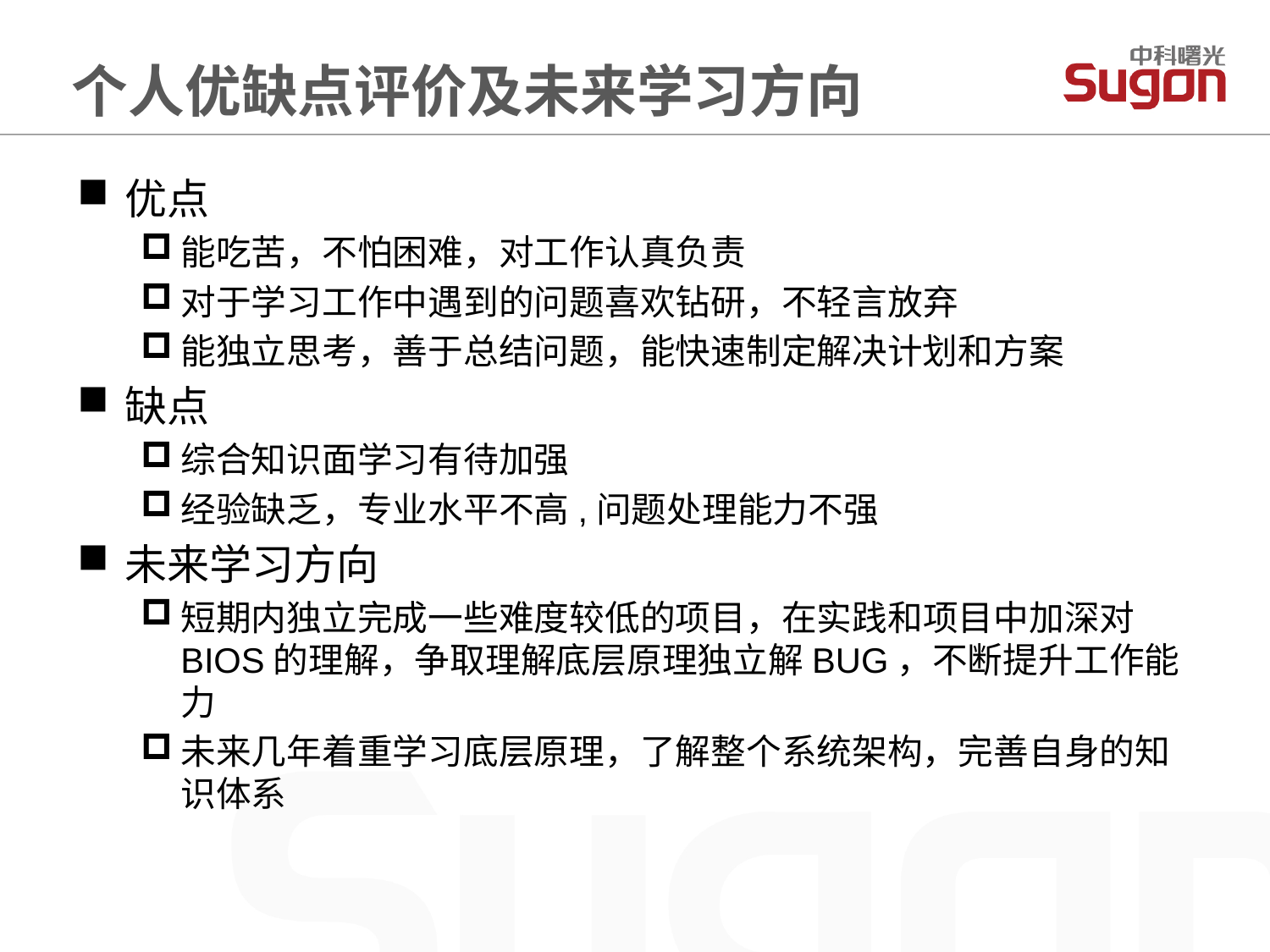

个人优缺点评价及未来学习方向
优点
能吃苦，不怕困难，对工作认真负责
对于学习工作中遇到的问题喜欢钻研，不轻言放弃
能独立思考，善于总结问题，能快速制定解决计划和方案
缺点
综合知识面学习有待加强
经验缺乏，专业水平不高,问题处理能力不强
未来学习方向
短期内独立完成一些难度较低的项目，在实践和项目中加深对BIOS的理解，争取理解底层原理独立解BUG，不断提升工作能力
未来几年着重学习底层原理，了解整个系统架构，完善自身的知识体系